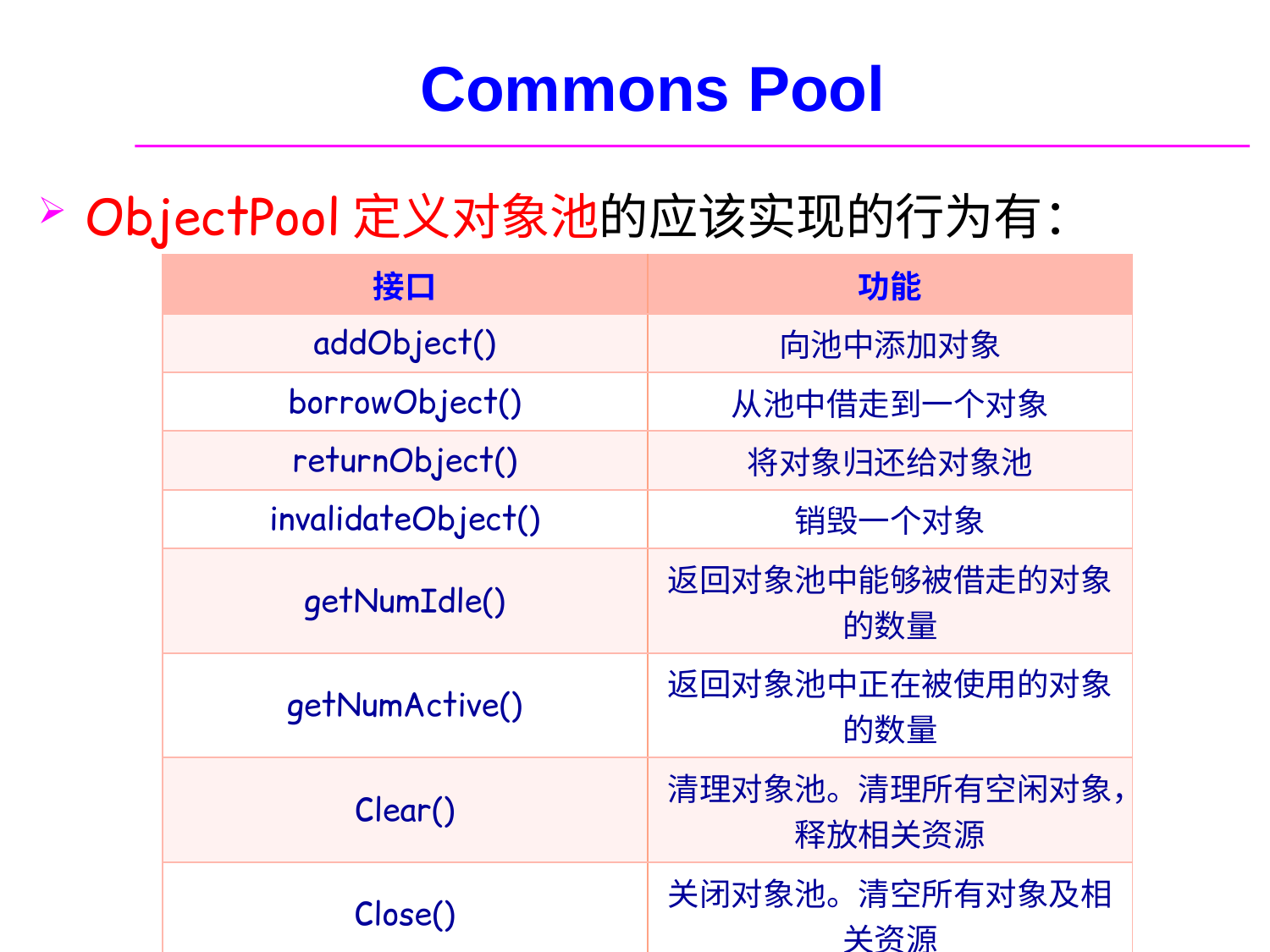

# Commons Pool
ObjectPool定义对象池的应该实现的行为有：
| 接口 | 功能 |
| --- | --- |
| addObject() | 向池中添加对象 |
| borrowObject() | 从池中借走到一个对象 |
| returnObject() | 将对象归还给对象池 |
| invalidateObject() | 销毁一个对象 |
| getNumIdle() | 返回对象池中能够被借走的对象的数量 |
| getNumActive() | 返回对象池中正在被使用的对象的数量 |
| Clear() | 清理对象池。清理所有空闲对象，释放相关资源 |
| Close() | 关闭对象池。清空所有对象及相关资源 |
14